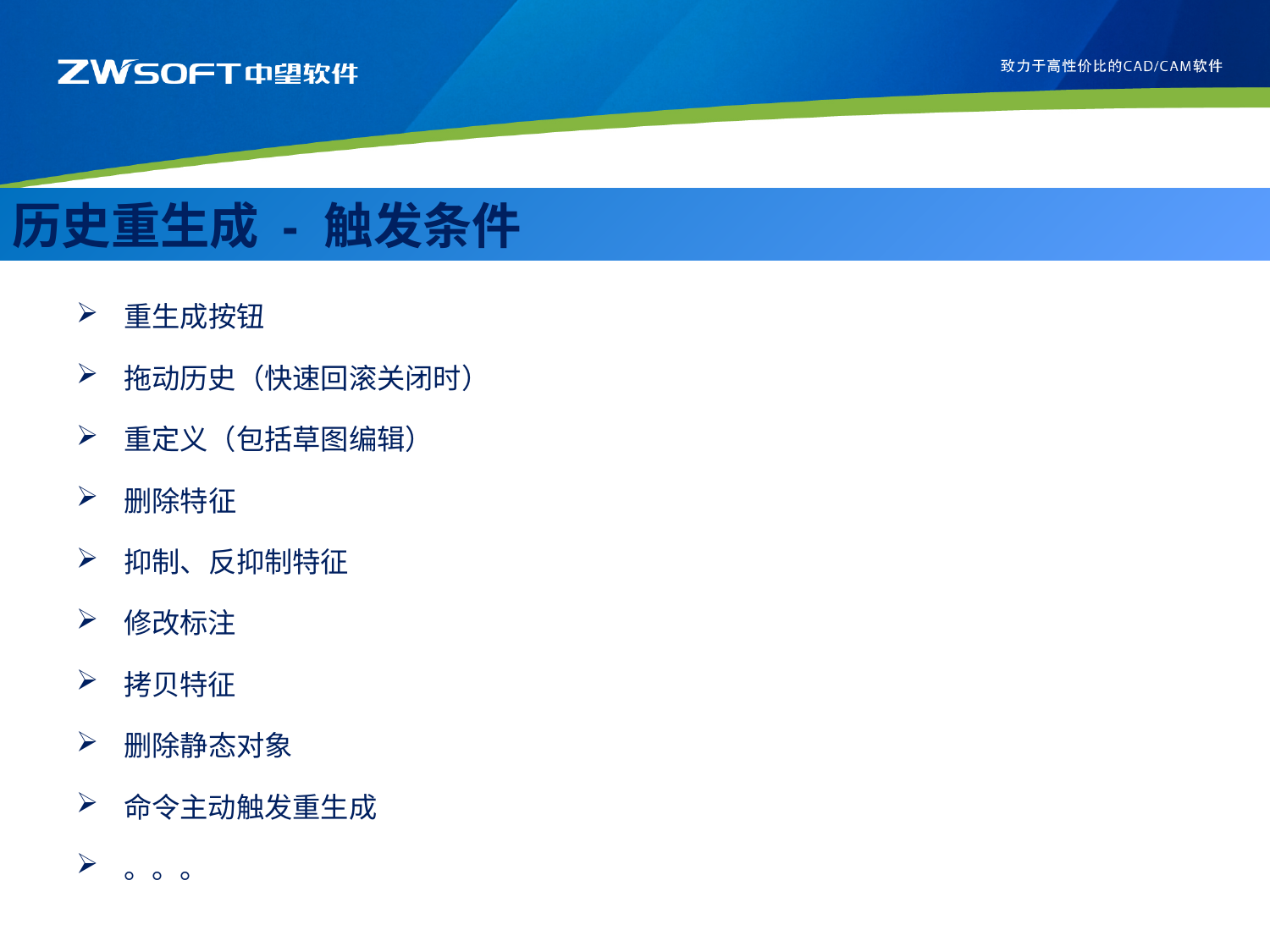

历史重生成 - 触发条件
重生成按钮
拖动历史（快速回滚关闭时）
重定义（包括草图编辑）
删除特征
抑制、反抑制特征
修改标注
拷贝特征
删除静态对象
命令主动触发重生成
。。。